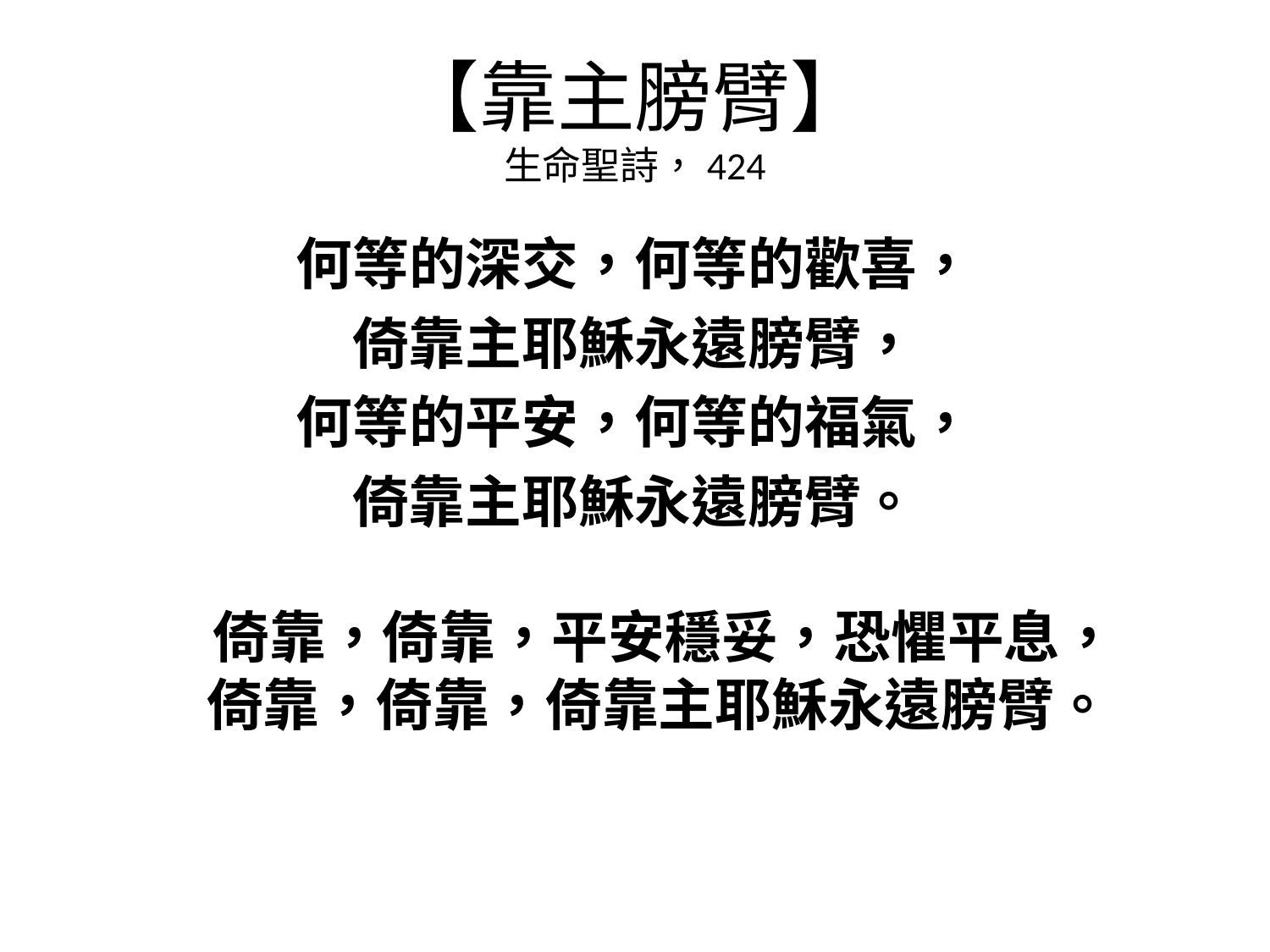

# 【靠主膀臂】 生命聖詩，424
何等的深交，何等的歡喜，
倚靠主耶穌永遠膀臂，
何等的平安，何等的福氣，
倚靠主耶穌永遠膀臂。
 倚靠，倚靠，平安穩妥，恐懼平息，
倚靠，倚靠，倚靠主耶穌永遠膀臂。